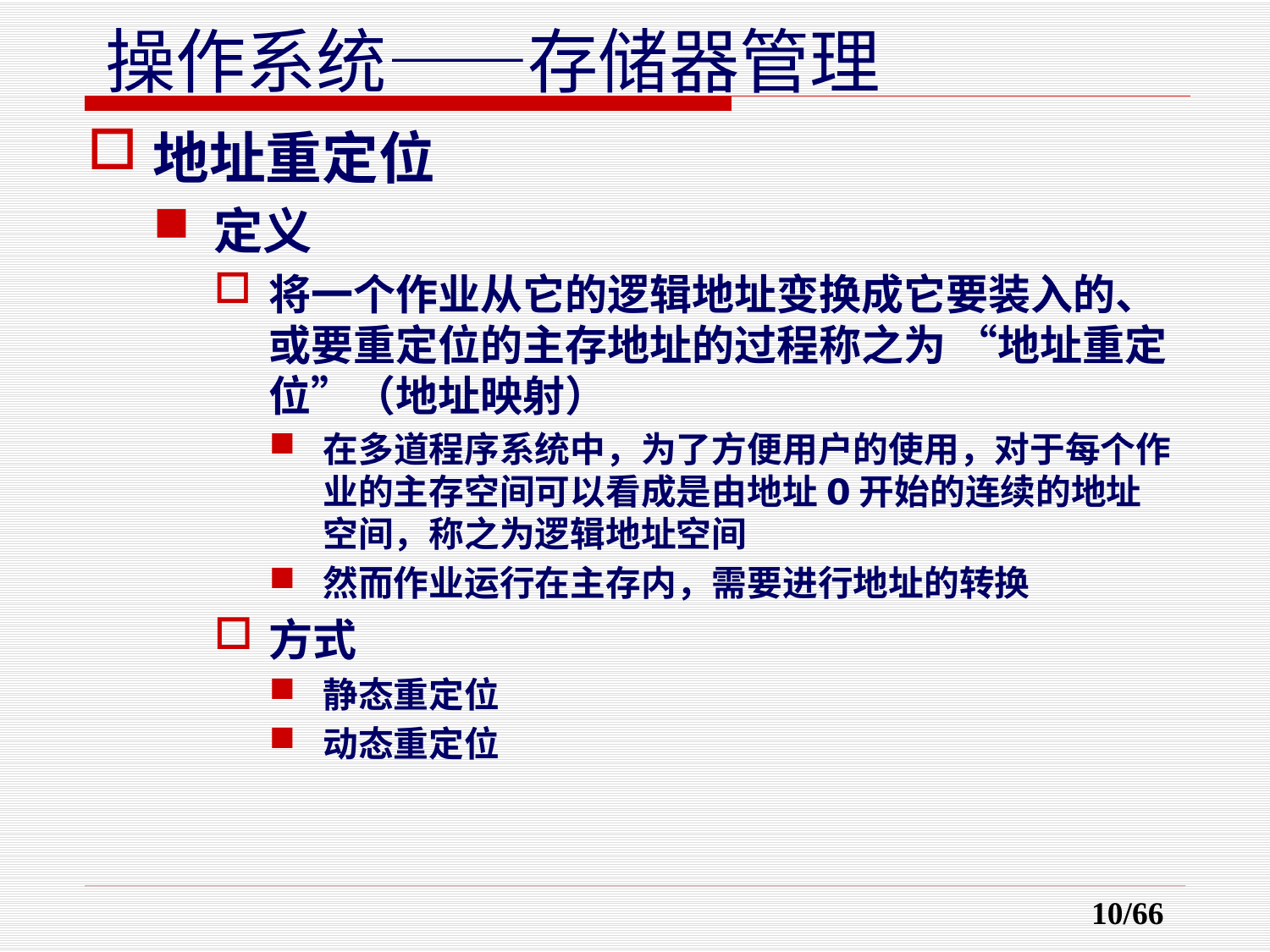

地址重定位
定义
将一个作业从它的逻辑地址变换成它要装入的、或要重定位的主存地址的过程称之为 “地址重定位”（地址映射）
在多道程序系统中，为了方便用户的使用，对于每个作业的主存空间可以看成是由地址0开始的连续的地址空间，称之为逻辑地址空间
然而作业运行在主存内，需要进行地址的转换
方式
静态重定位
动态重定位